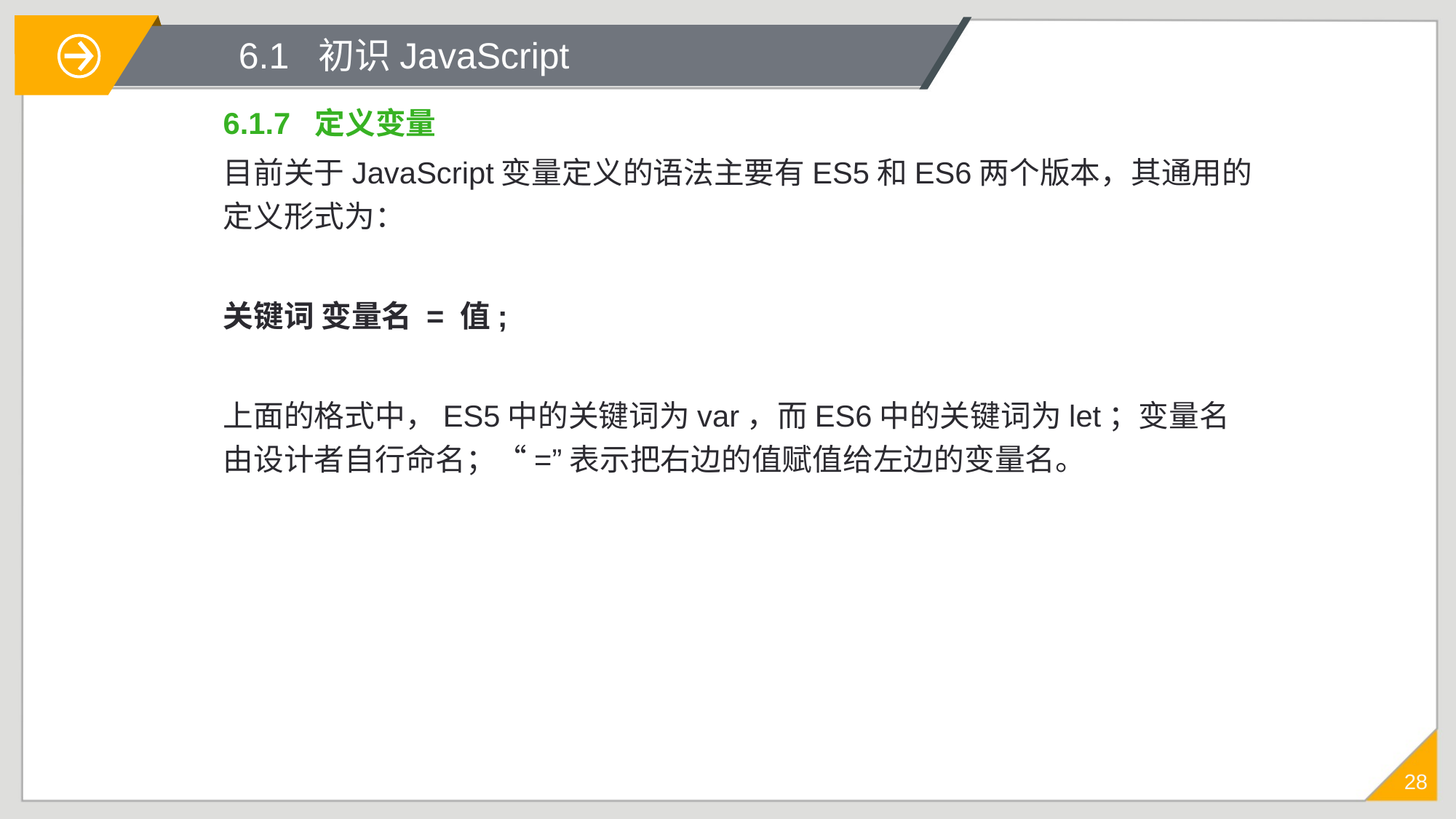

# 6.1  初识JavaScript
6.1.7  定义变量
目前关于JavaScript变量定义的语法主要有ES5和ES6两个版本，其通用的定义形式为：

关键词 变量名 = 值;

上面的格式中，ES5中的关键词为var，而ES6中的关键词为let；变量名由设计者自行命名；“=”表示把右边的值赋值给左边的变量名。